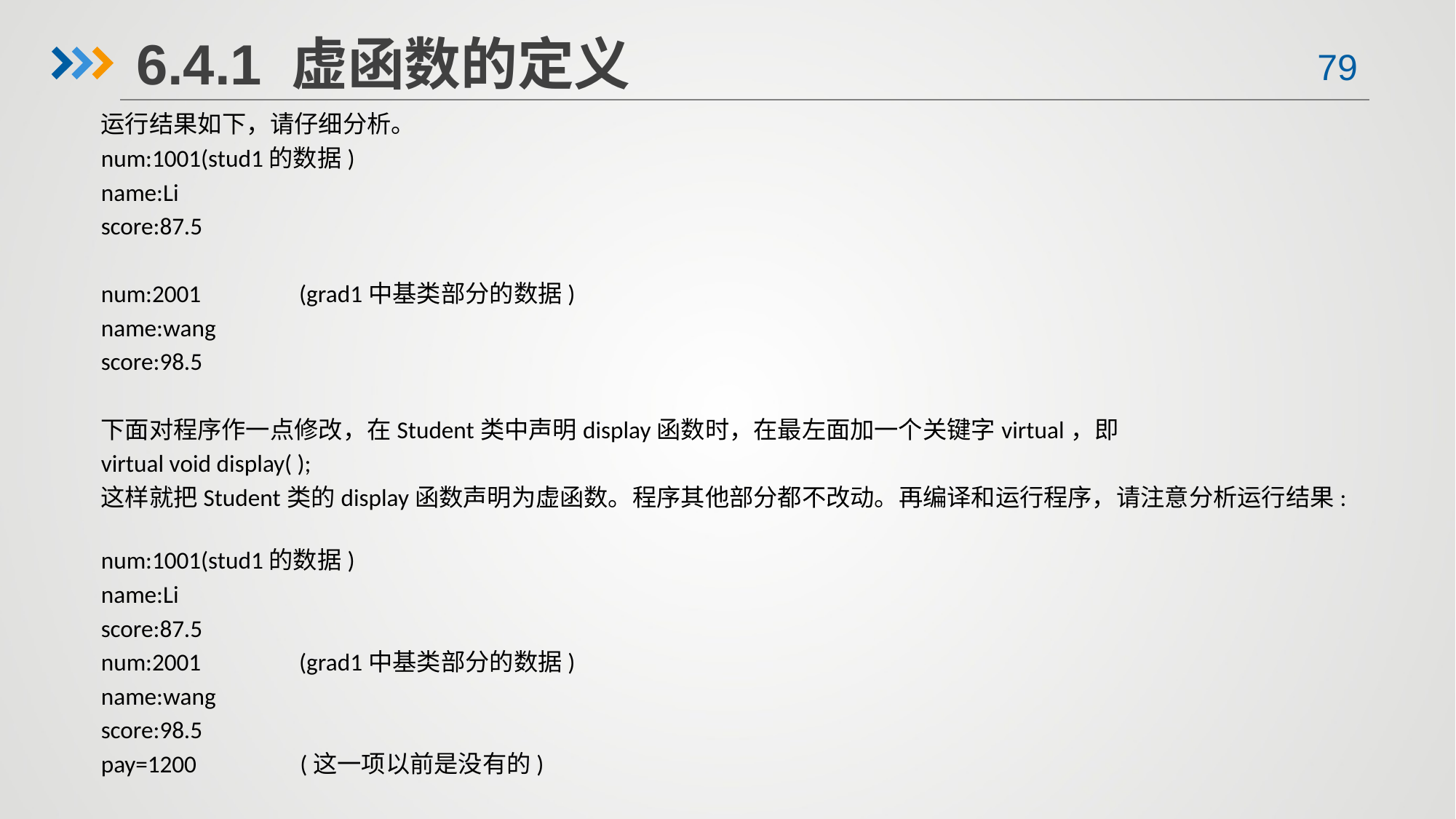

6.4.1 虚函数的定义
运行结果如下，请仔细分析。
num:1001(stud1的数据)
name:Li
score:87.5

num:2001                  (grad1中基类部分的数据)
name:wang
score:98.5

下面对程序作一点修改，在Student类中声明display函数时，在最左面加一个关键字virtual，即
virtual void display( );
这样就把Student类的display函数声明为虚函数。程序其他部分都不改动。再编译和运行程序，请注意分析运行结果:
num:1001(stud1的数据)
name:Li
score:87.5
num:2001                  (grad1中基类部分的数据)
name:wang
score:98.5
pay=1200                   (这一项以前是没有的)